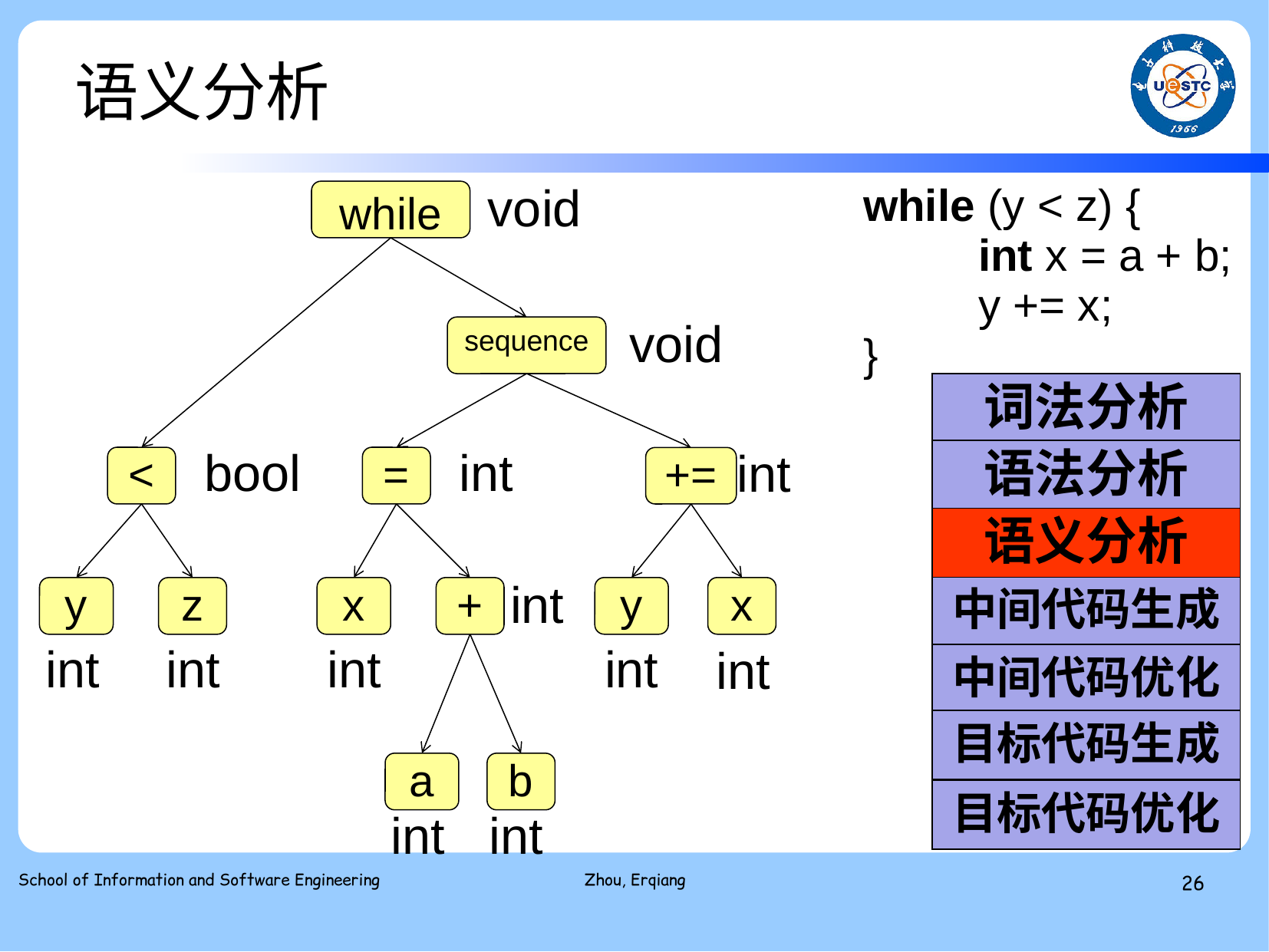

语义分析
void
while (y < z) {
	int x = a + b;
	y += x;
}
while
void
sequence
词法分析
bool
int
语法分析
int
<
y
z
=
x
+=
语义分析
int
中间代码生成
+
a
b
y
x
int
int
int
int
int
中间代码优化
目标代码生成
目标代码优化
int
int
School of Information and Software Engineering
Zhou, Erqiang
26